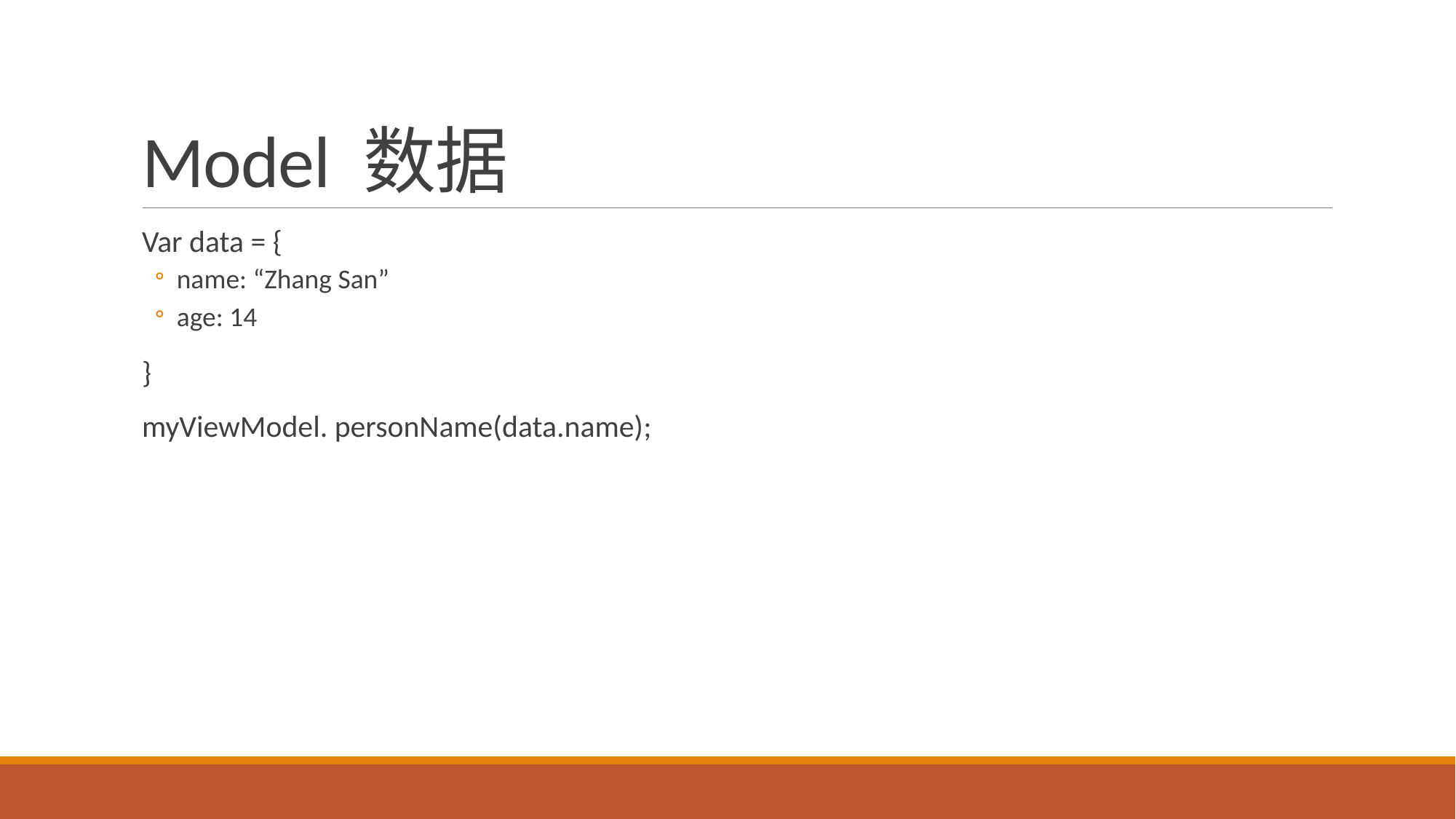

# Model 数据
Var data = {
name: “Zhang San”
age: 14
}
myViewModel. personName(data.name);